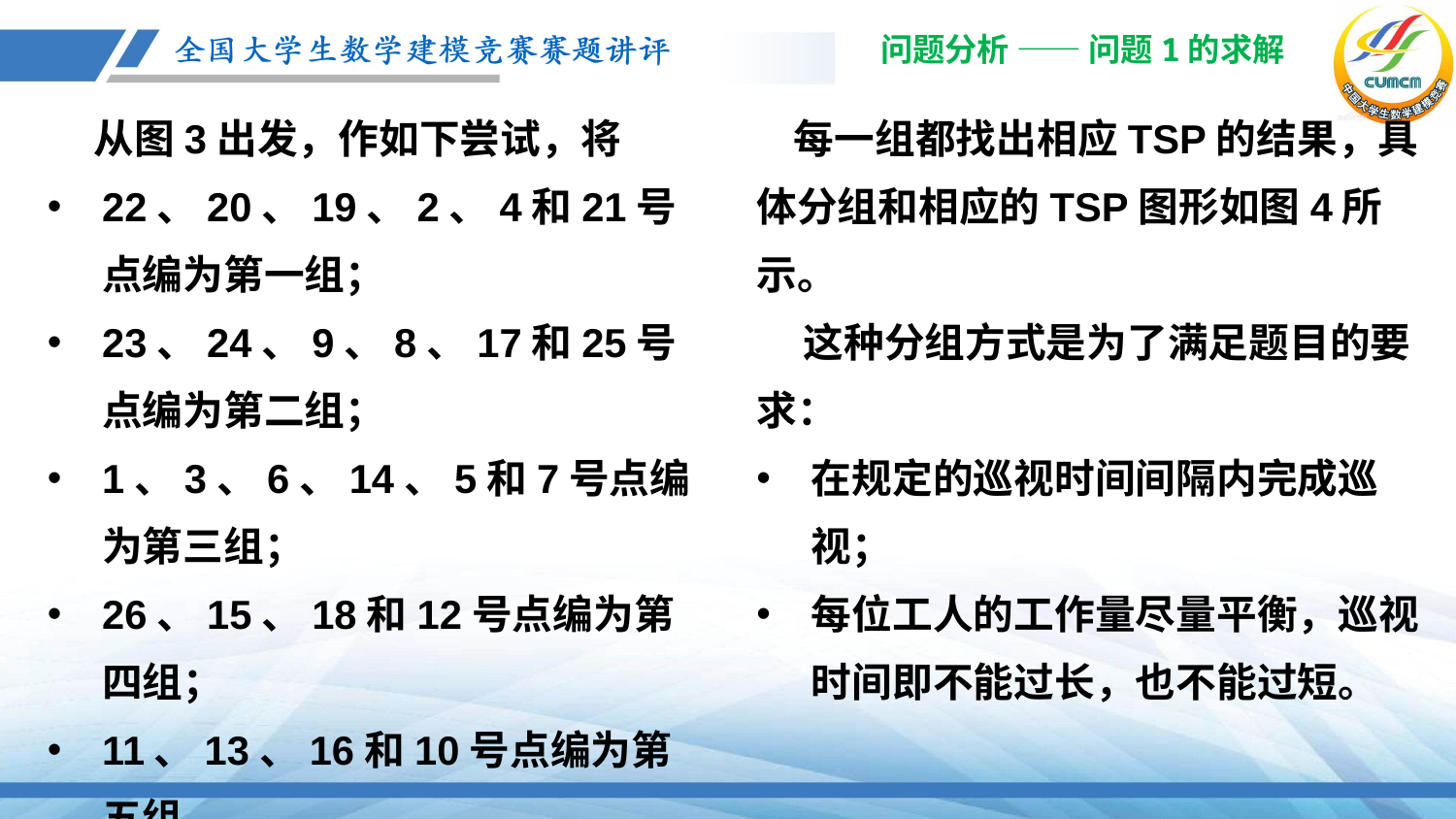

问题分析 —— 问题1的求解
    从图3出发，作如下尝试，将
22、20、19、2、4和21号点编为第一组；
23、24、9、8、17和25号点编为第二组；
1、3、6、14、5和7号点编为第三组；
26、15、18和12号点编为第四组；
11、13、16和10号点编为第五组。
   每一组都找出相应TSP的结果，具体分组和相应的TSP图形如图4所示。
    这种分组方式是为了满足题目的要求：
在规定的巡视时间间隔内完成巡视；
每位工人的工作量尽量平衡，巡视时间即不能过长，也不能过短。